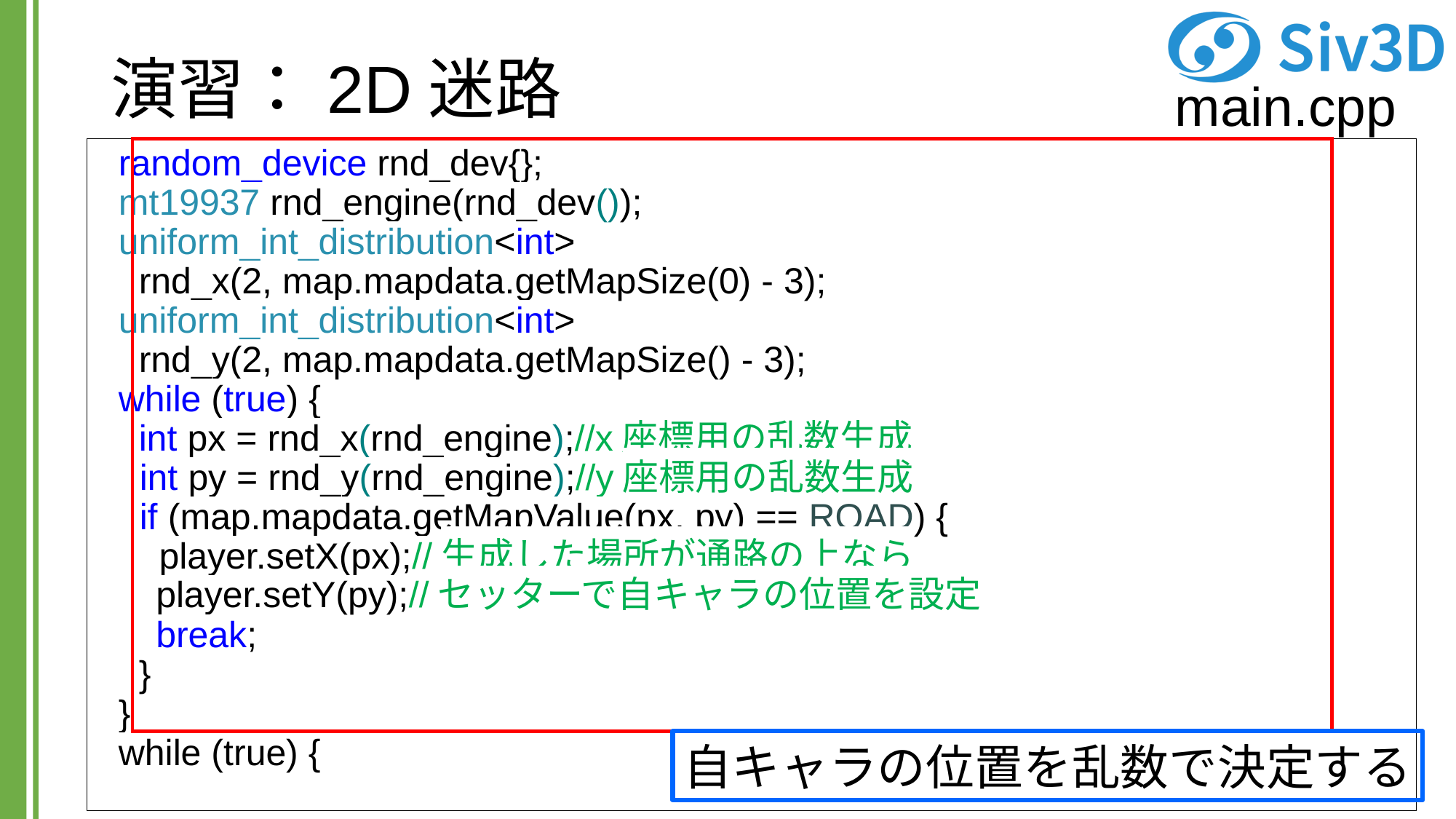

# 演習：2D迷路
main.cpp
  random_device rnd_dev{};
  mt19937 rnd_engine(rnd_dev());
  uniform_int_distribution<int>
    rnd_x(2, map.mapdata.getMapSize(0) - 3);
  uniform_int_distribution<int>
    rnd_y(2, map.mapdata.getMapSize() - 3);
  while (true) {
    int px = rnd_x(rnd_engine);//x座標用の乱数生成
    int py = rnd_y(rnd_engine);//y座標用の乱数生成
    if (map.mapdata.getMapValue(px, py) == ROAD) {
      player.setX(px);//生成した場所が通路の上なら
      player.setY(py);//セッターで自キャラの位置を設定
      break;
    }
  }
  while (true) {

自キャラの位置を乱数で決定する